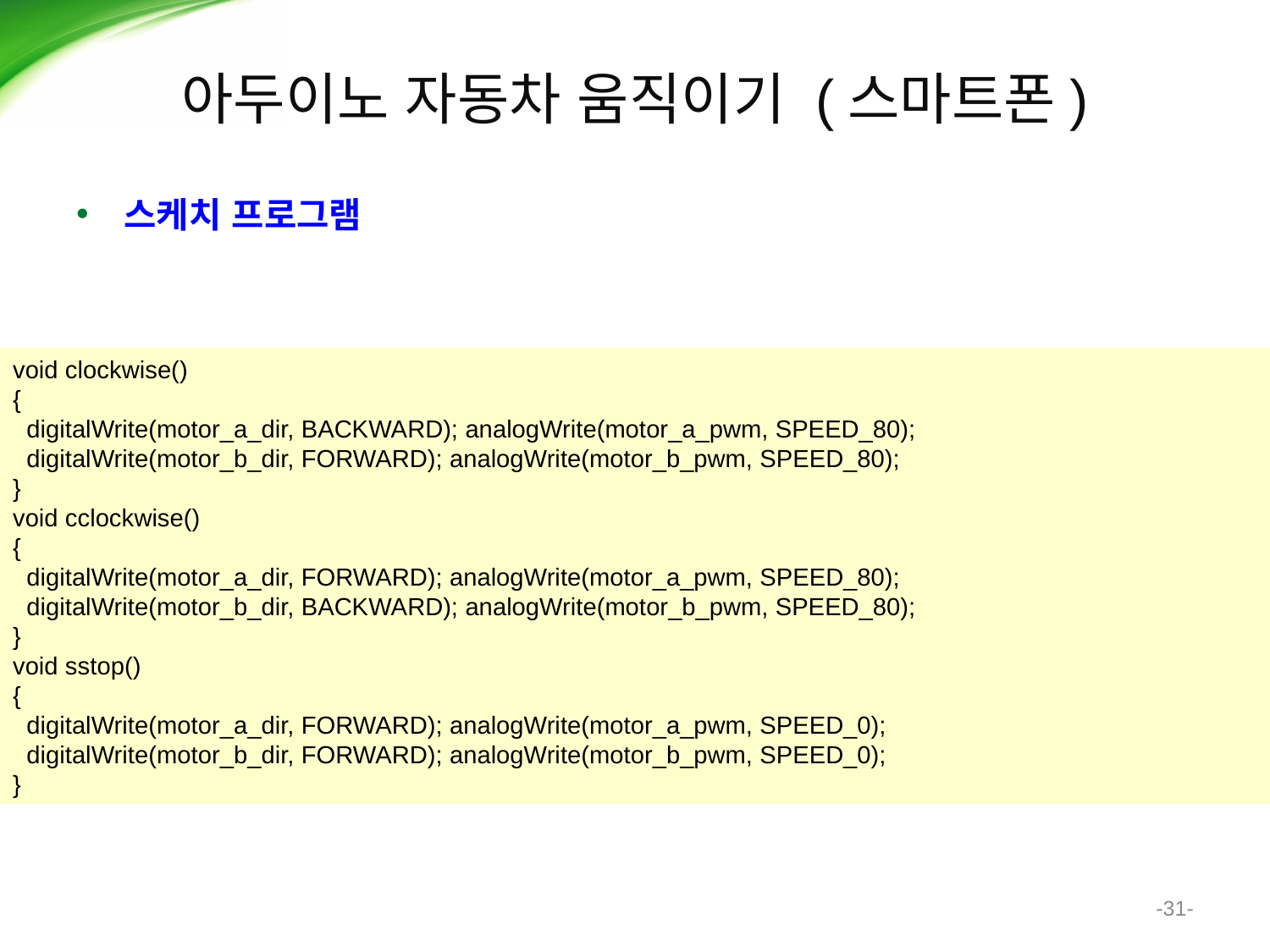

# 아두이노 자동차 움직이기 (스마트폰)
스케치 프로그램
void clockwise()
{
  digitalWrite(motor_a_dir, BACKWARD); analogWrite(motor_a_pwm, SPEED_80);
  digitalWrite(motor_b_dir, FORWARD); analogWrite(motor_b_pwm, SPEED_80);
}
void cclockwise()
{
  digitalWrite(motor_a_dir, FORWARD); analogWrite(motor_a_pwm, SPEED_80);
  digitalWrite(motor_b_dir, BACKWARD); analogWrite(motor_b_pwm, SPEED_80);
}
void sstop()
{
  digitalWrite(motor_a_dir, FORWARD); analogWrite(motor_a_pwm, SPEED_0);
  digitalWrite(motor_b_dir, FORWARD); analogWrite(motor_b_pwm, SPEED_0);
}
-31-